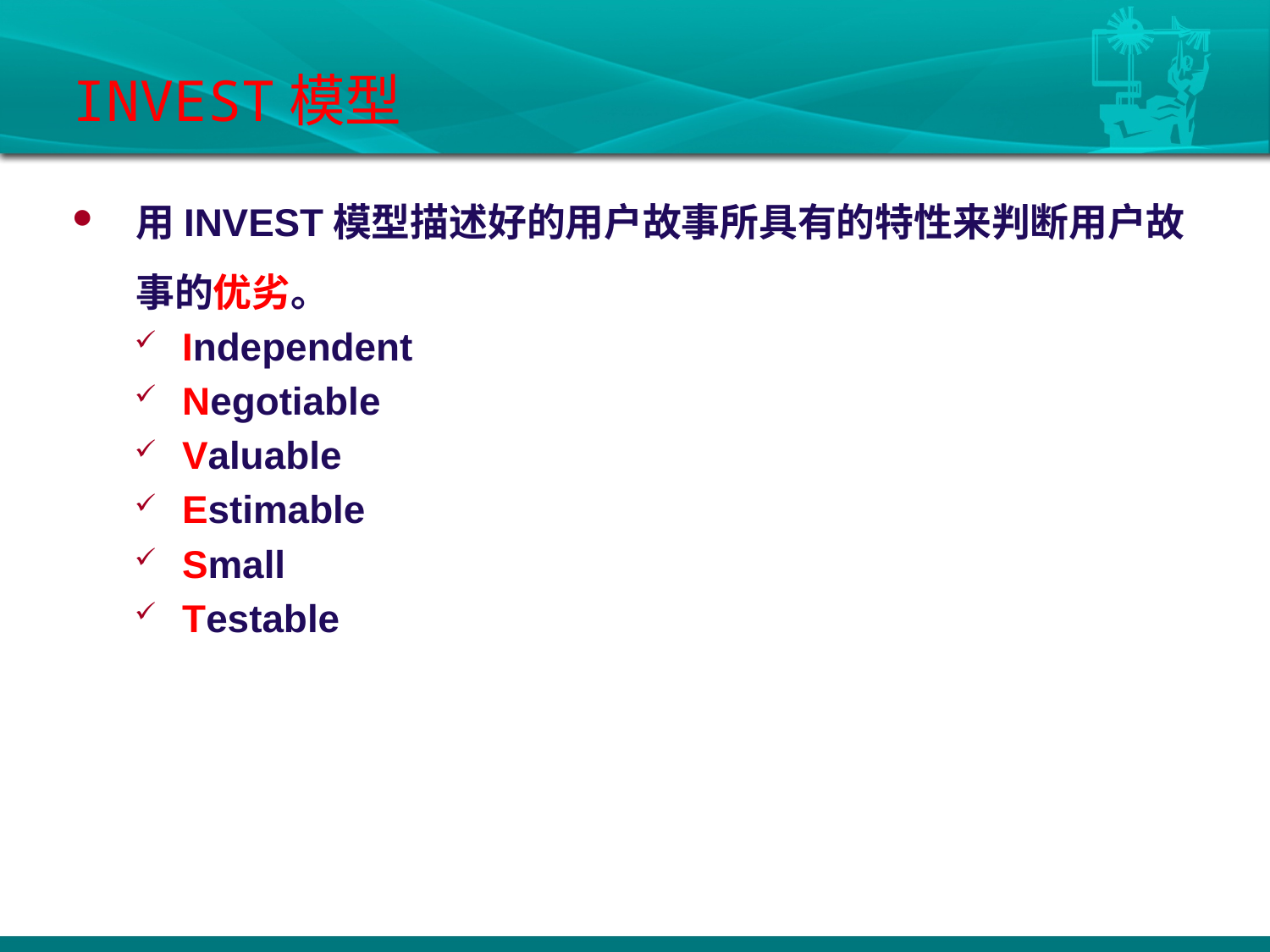

# INVEST模型
用INVEST模型描述好的用户故事所具有的特性来判断用户故事的优劣。
Independent
Negotiable
Valuable
Estimable
Small
Testable